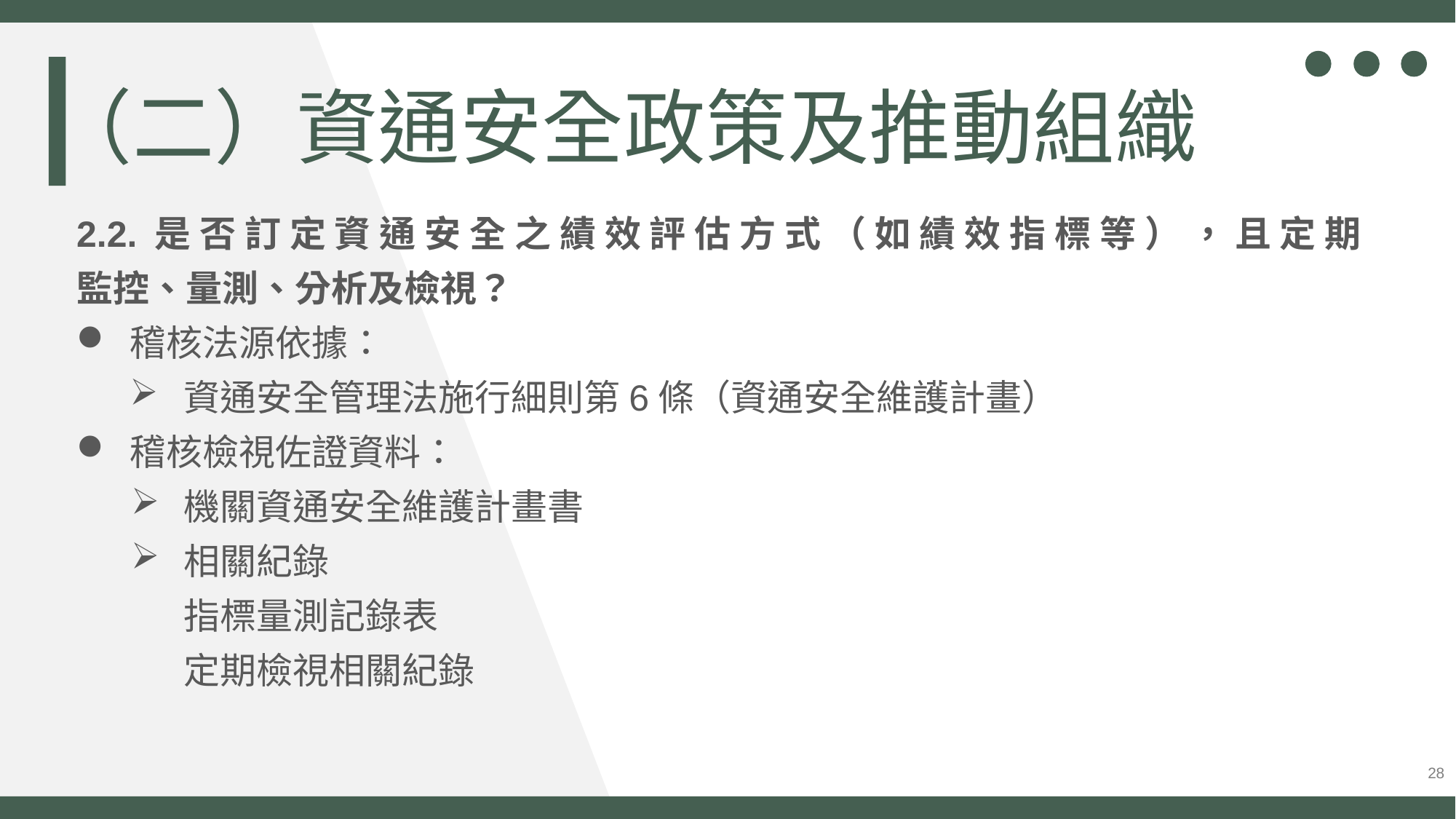

（二）資通安全政策及推動組織
2.2.是否訂定資通安全之績效評估方式（如績效指標等），且定期
監控、量測、分析及檢視？
稽核法源依據：
資通安全管理法施行細則第6條（資通安全維護計畫）
稽核檢視佐證資料：
機關資通安全維護計畫書
相關紀錄
指標量測記錄表
定期檢視相關紀錄
28